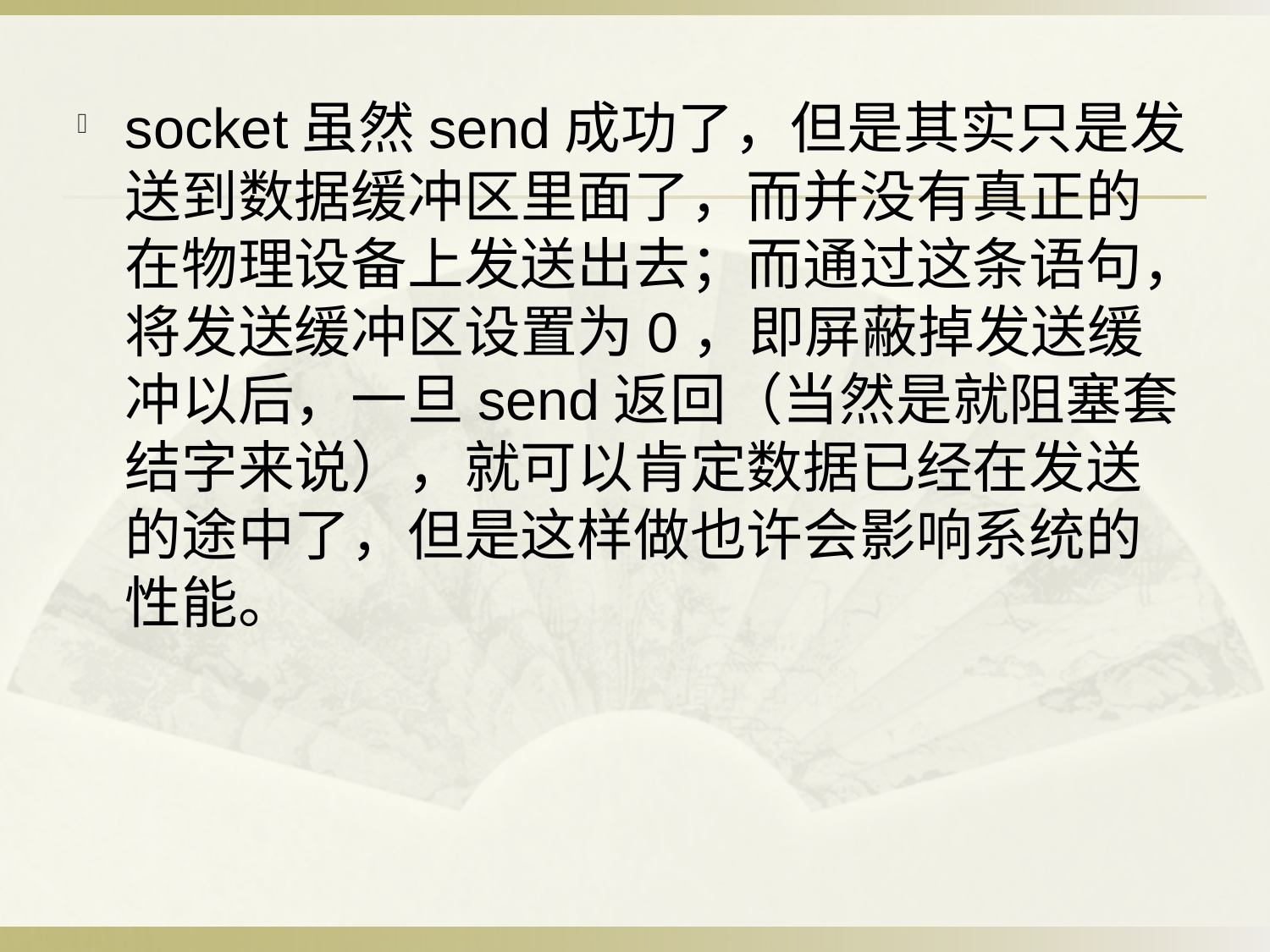

socket虽然send成功了，但是其实只是发送到数据缓冲区里面了，而并没有真正的在物理设备上发送出去；而通过这条语句，将发送缓冲区设置为0，即屏蔽掉发送缓冲以后，一旦send返回（当然是就阻塞套结字来说），就可以肯定数据已经在发送的途中了，但是这样做也许会影响系统的性能。